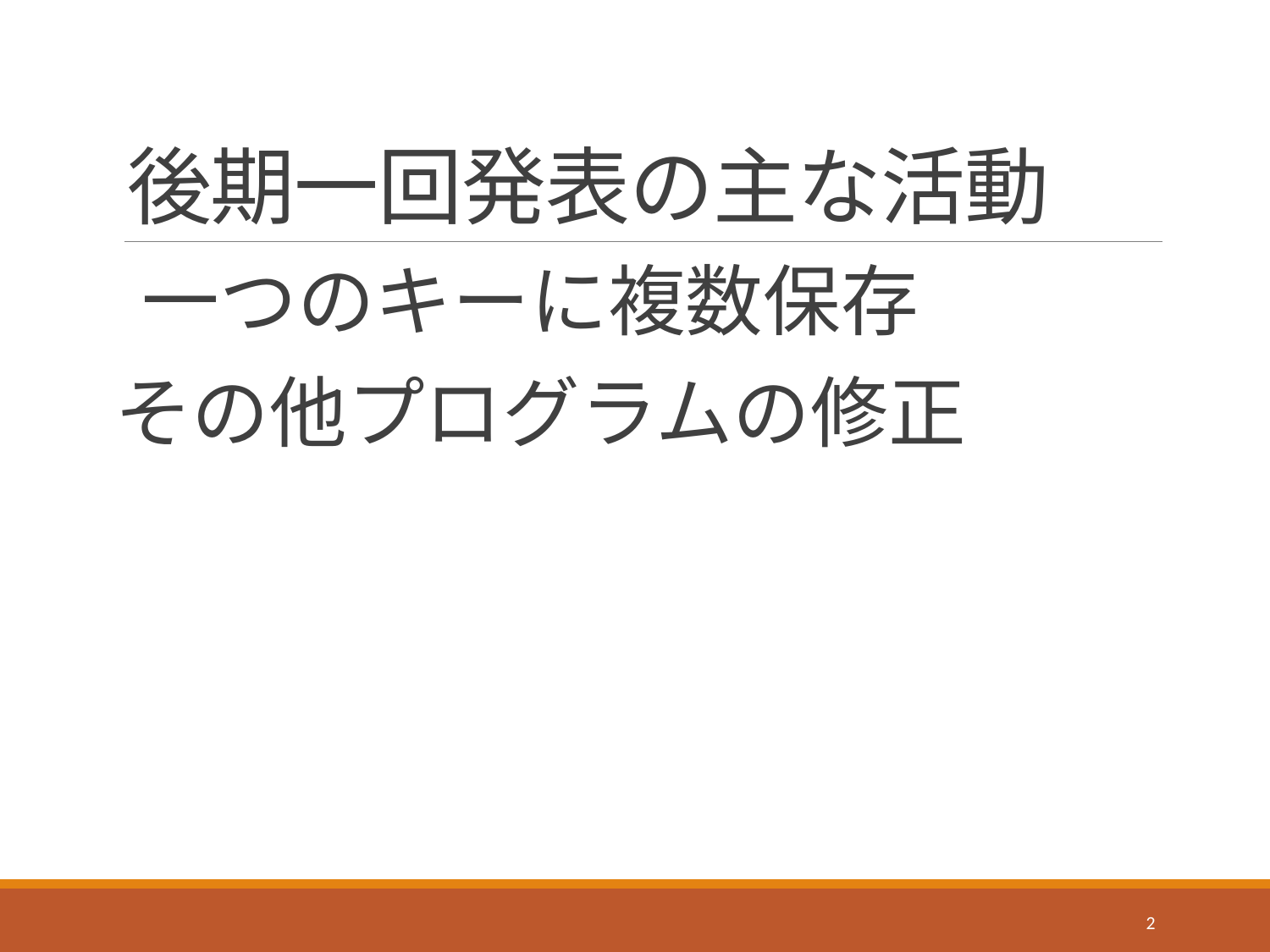

# 後期一回発表の主な活動
一つのキーに複数保存
その他プログラムの修正
2